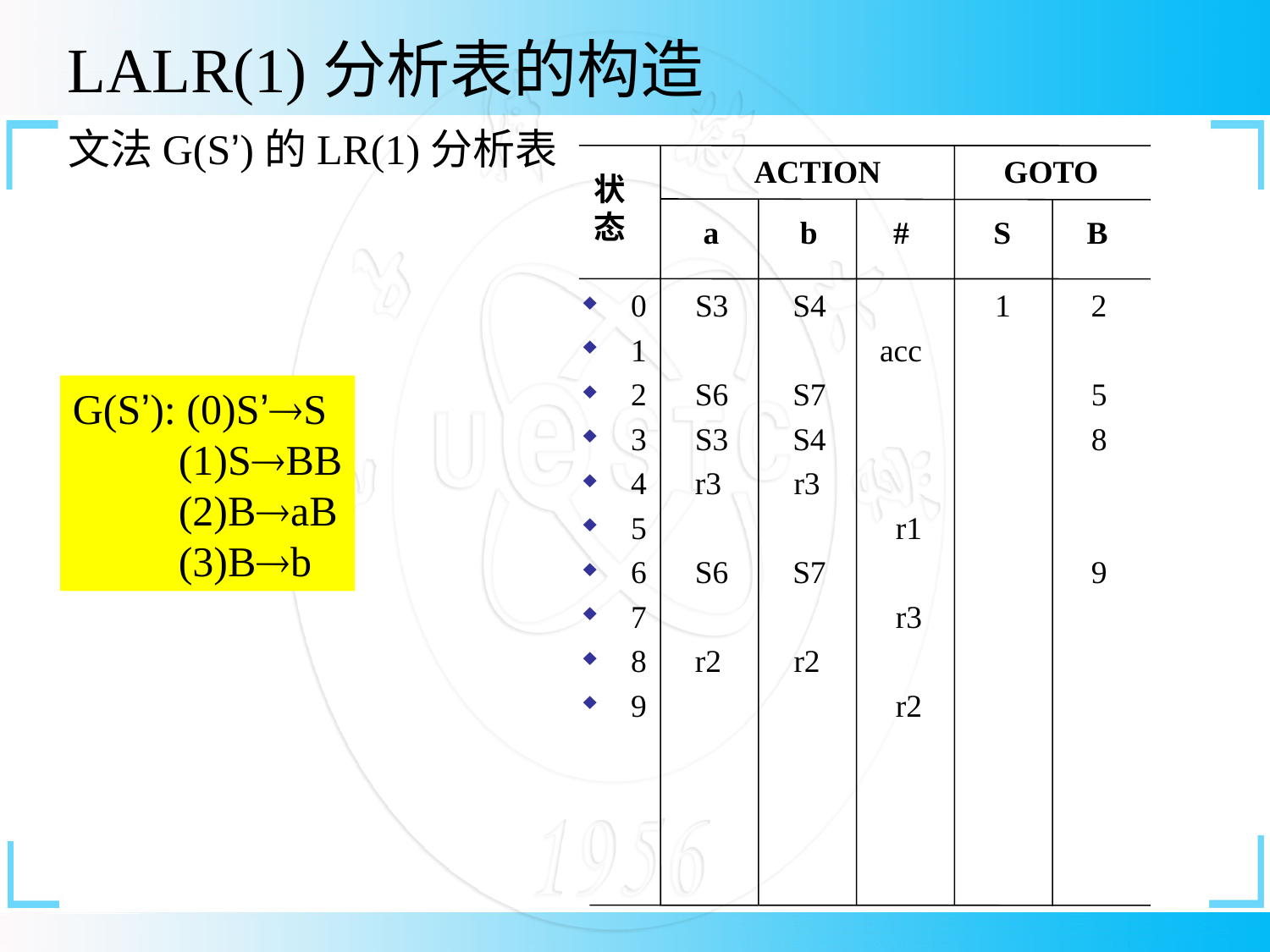

LALR(1)分析表的构造
文法G(S’)的LR(1)分析表

ACTION

GOTO
状
态

a
b
#
S
B
0      S3        S4                     1          2
1                             acc
2      S6        S7                                 5
3      S3        S4                                 8
4      r3         r3
5                               r1
6      S6        S7                                 9
7                               r3
8      r2         r2
9                               r2

G(S’): (0)S’→S
          (1)S→BB
          (2)B→aB
          (3)B→b